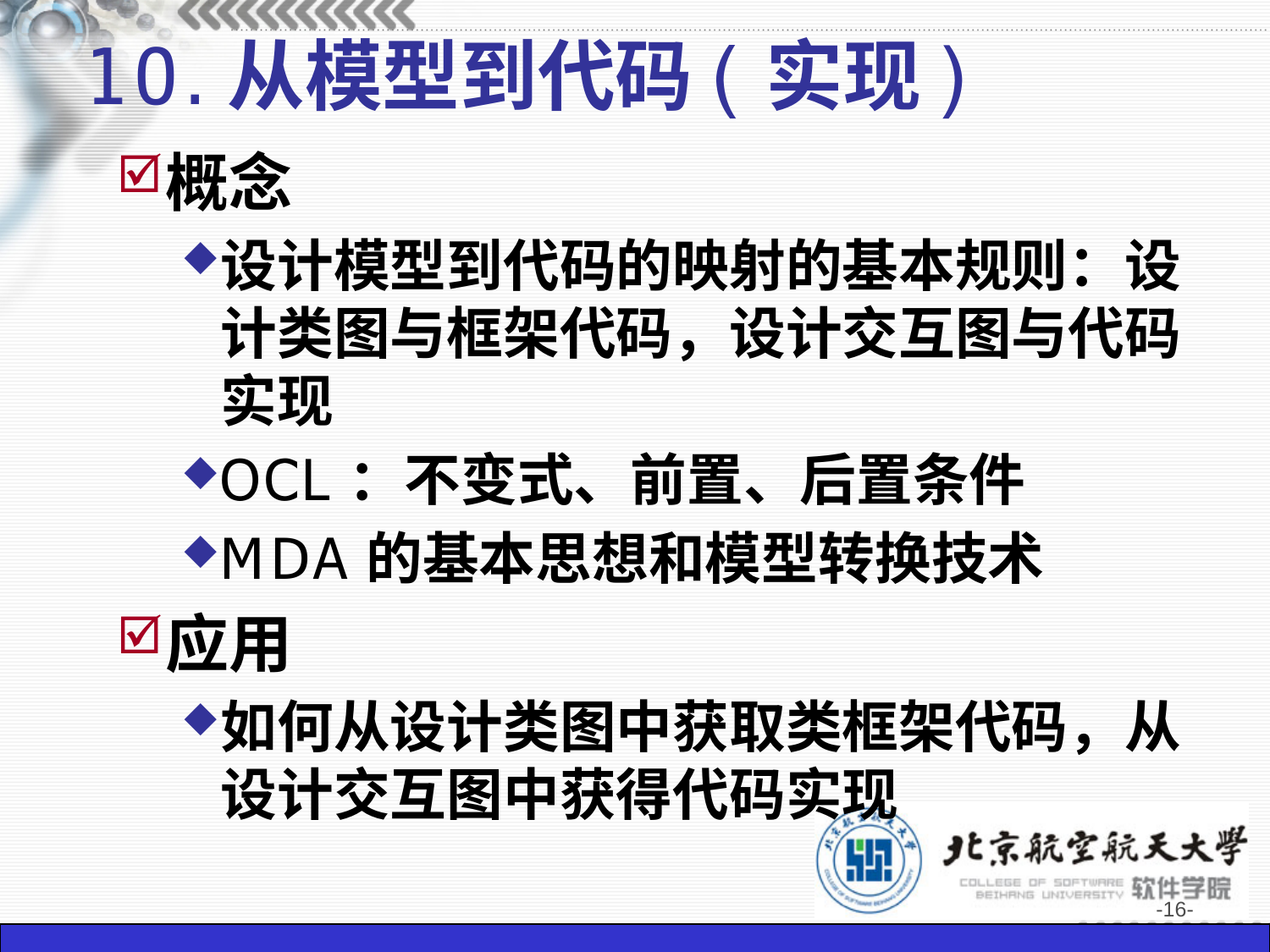

# 10.从模型到代码(实现)
概念
设计模型到代码的映射的基本规则：设计类图与框架代码，设计交互图与代码实现
OCL：不变式、前置、后置条件
MDA的基本思想和模型转换技术
应用
如何从设计类图中获取类框架代码，从设计交互图中获得代码实现
-16-